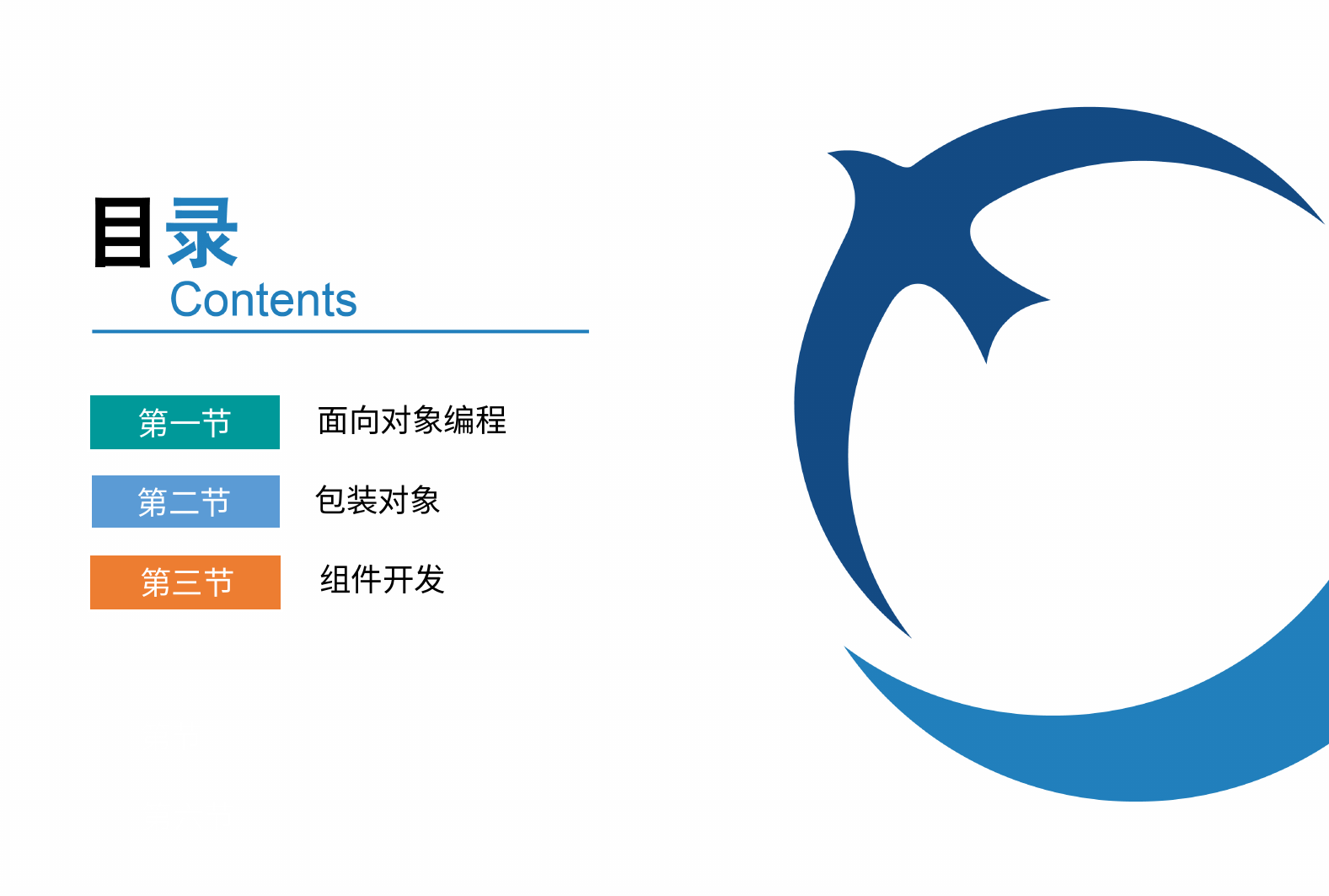

面向对象编程
第一节
包装对象

第二节

组件开发
第三节
第节
第六节